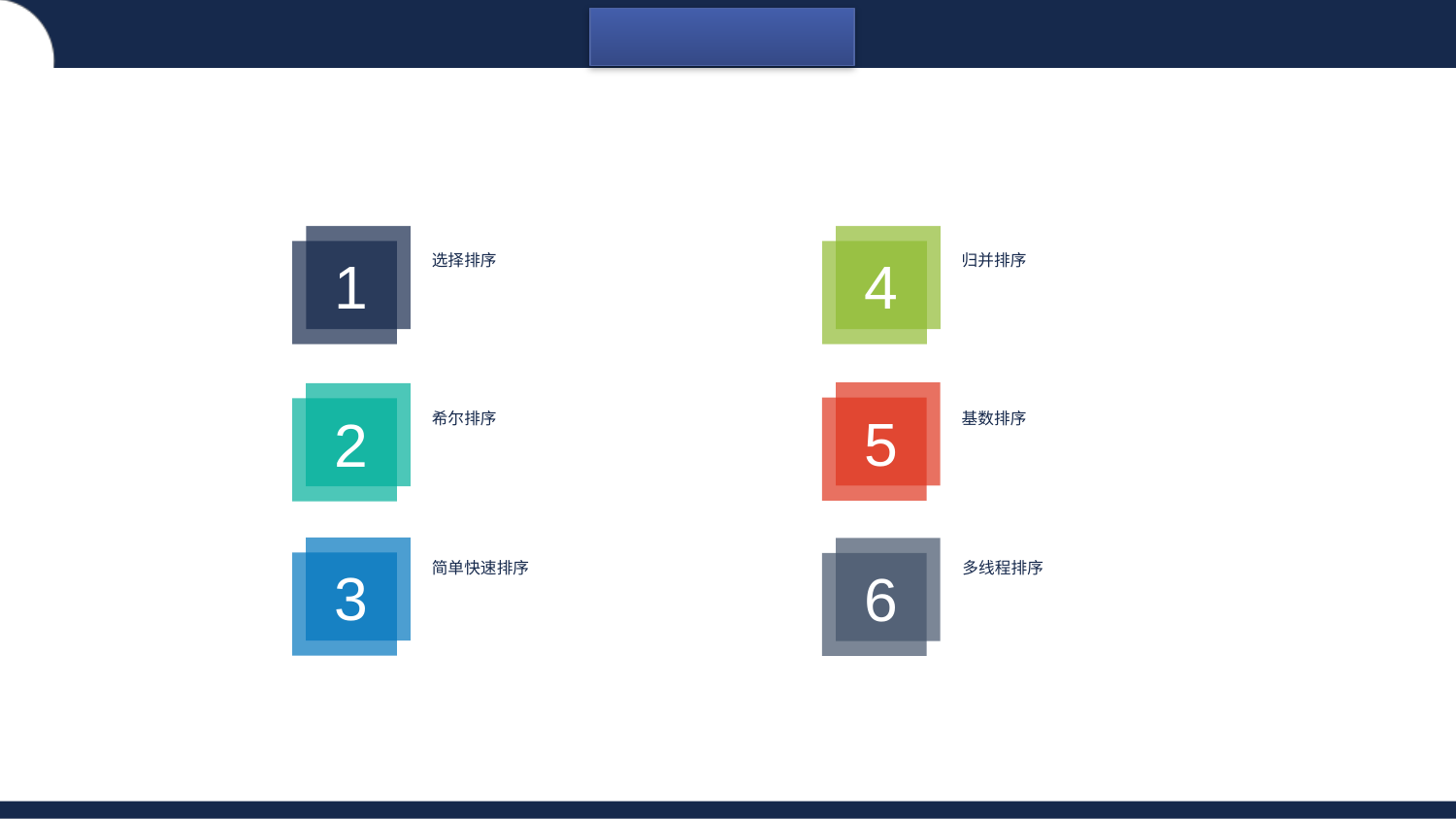

1

4

选择排序
归并排序

5

2

希尔排序
基数排序

3

6

简单快速排序

多线程排序